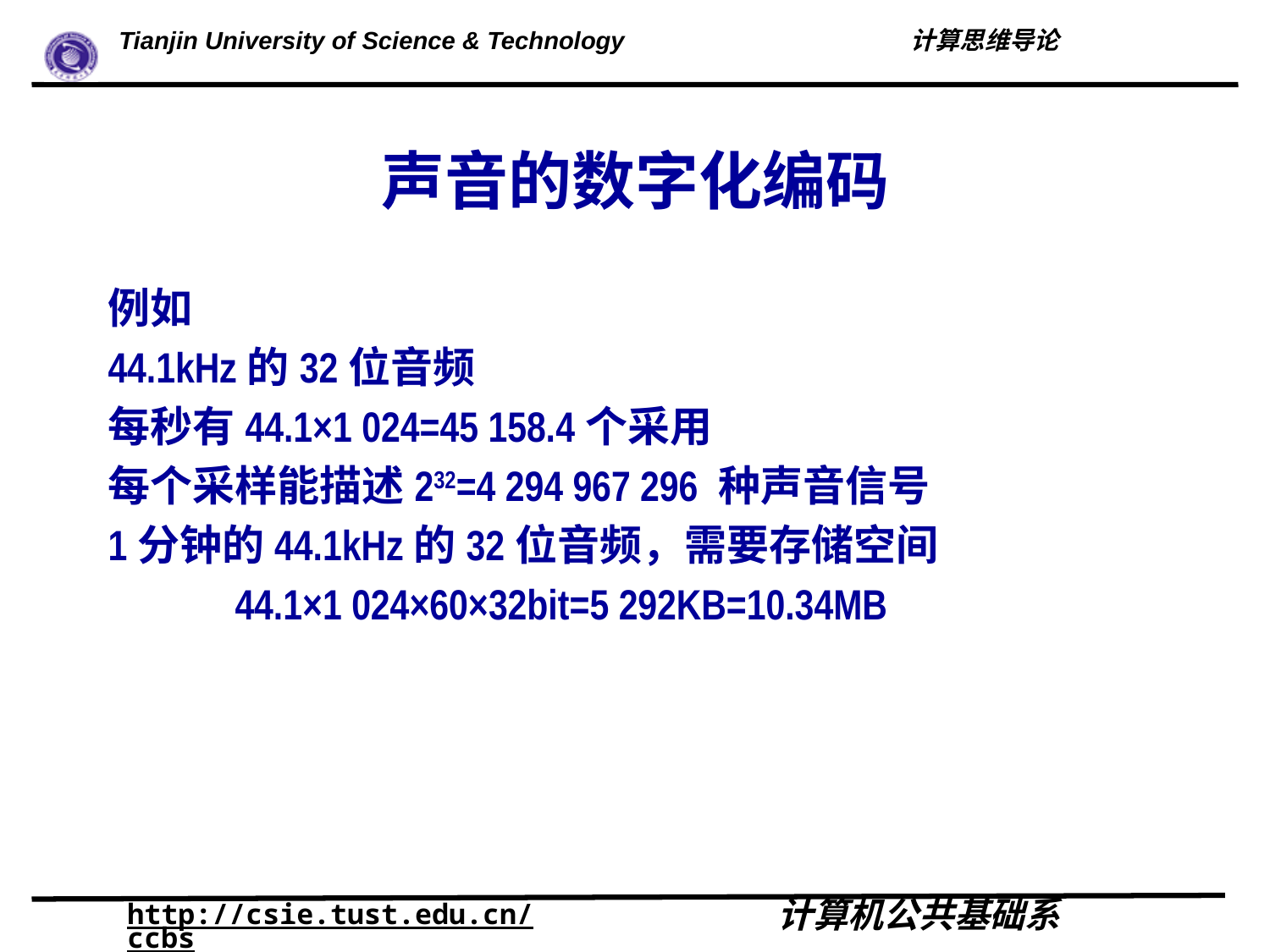

# 声音的数字化编码
例如
44.1kHz的32位音频
每秒有44.1×1 024=45 158.4个采用
每个采样能描述232=4 294 967 296 种声音信号
1分钟的44.1kHz的32位音频，需要存储空间
	44.1×1 024×60×32bit=5 292KB=10.34MB